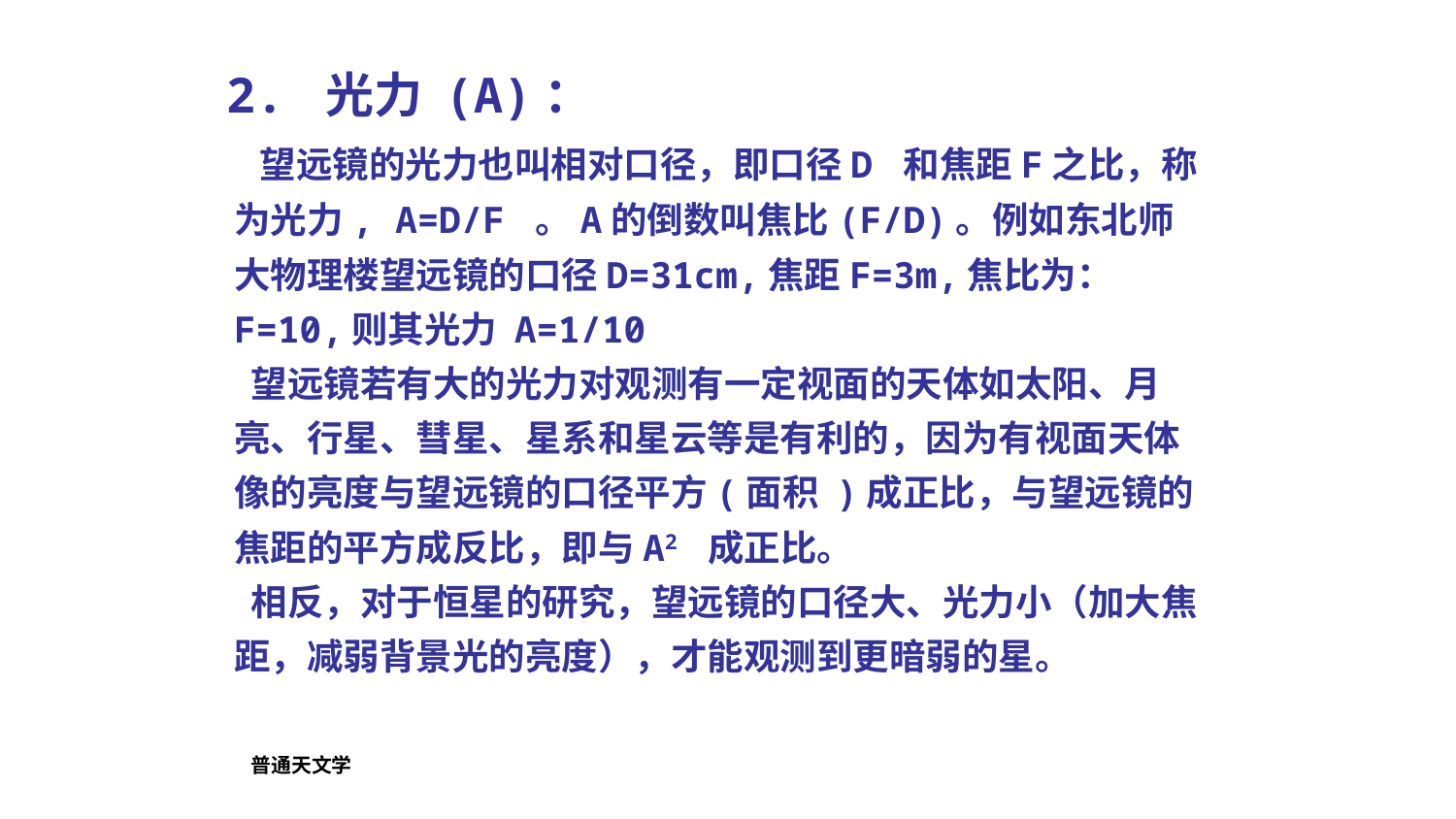

# 2. 光力 (A)：
      望远镜的光力也叫相对口径，即口径D 和焦距F之比，称为光力, A=D/F 。A的倒数叫焦比(F/D)。例如东北师大物理楼望远镜的口径D=31cm,焦距F=3m,焦比为：F=10,则其光力 A=1/10
      望远镜若有大的光力对观测有一定视面的天体如太阳、月亮、行星、彗星、星系和星云等是有利的，因为有视面天体像的亮度与望远镜的口径平方(面积 )成正比，与望远镜的焦距的平方成反比，即与A2 成正比。
      相反，对于恒星的研究，望远镜的口径大、光力小（加大焦距，减弱背景光的亮度），才能观测到更暗弱的星。
普通天文学